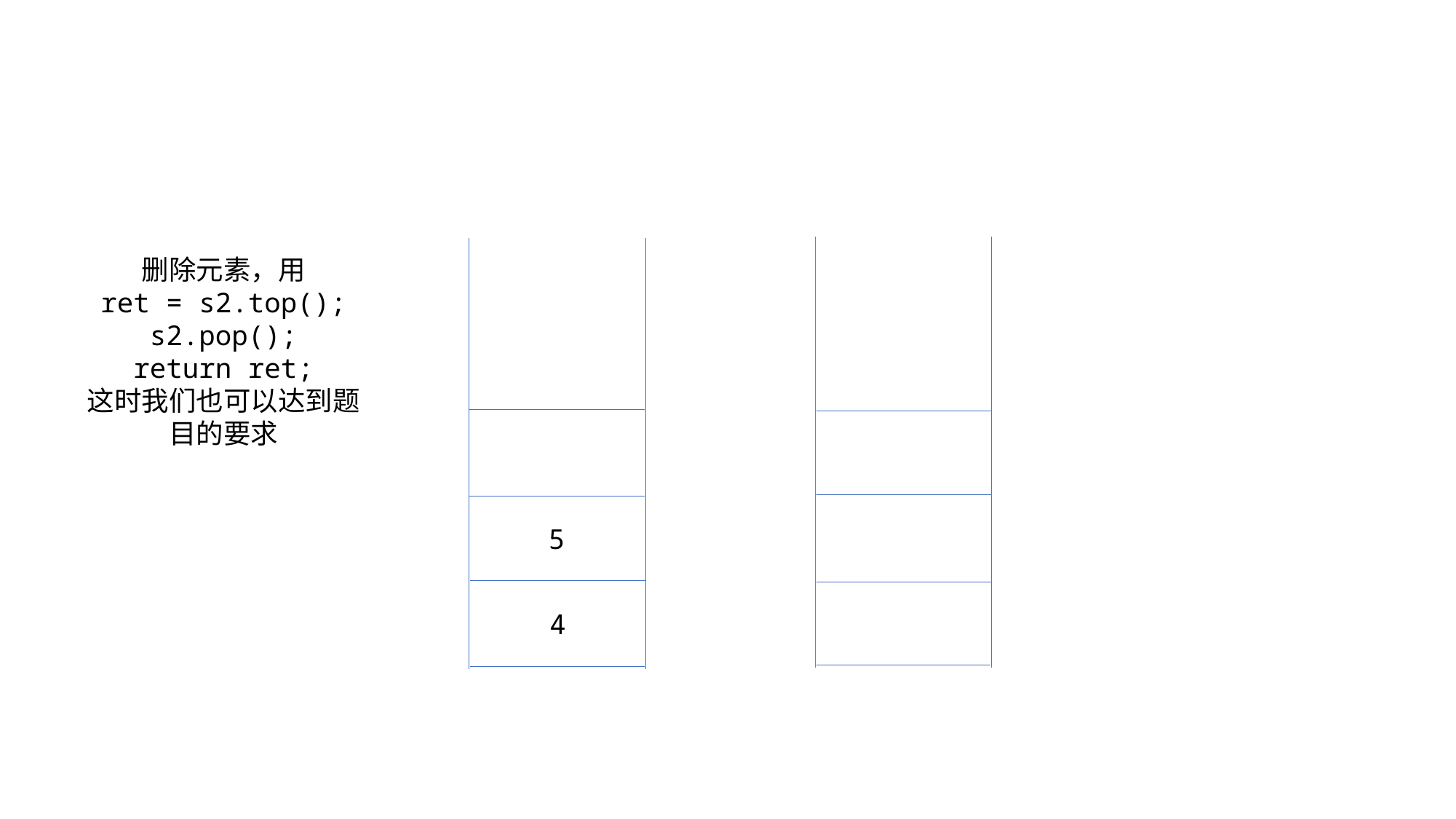

删除元素，用
ret = s2.top();
s2.pop();
return ret;
这时我们也可以达到题目的要求
5
4